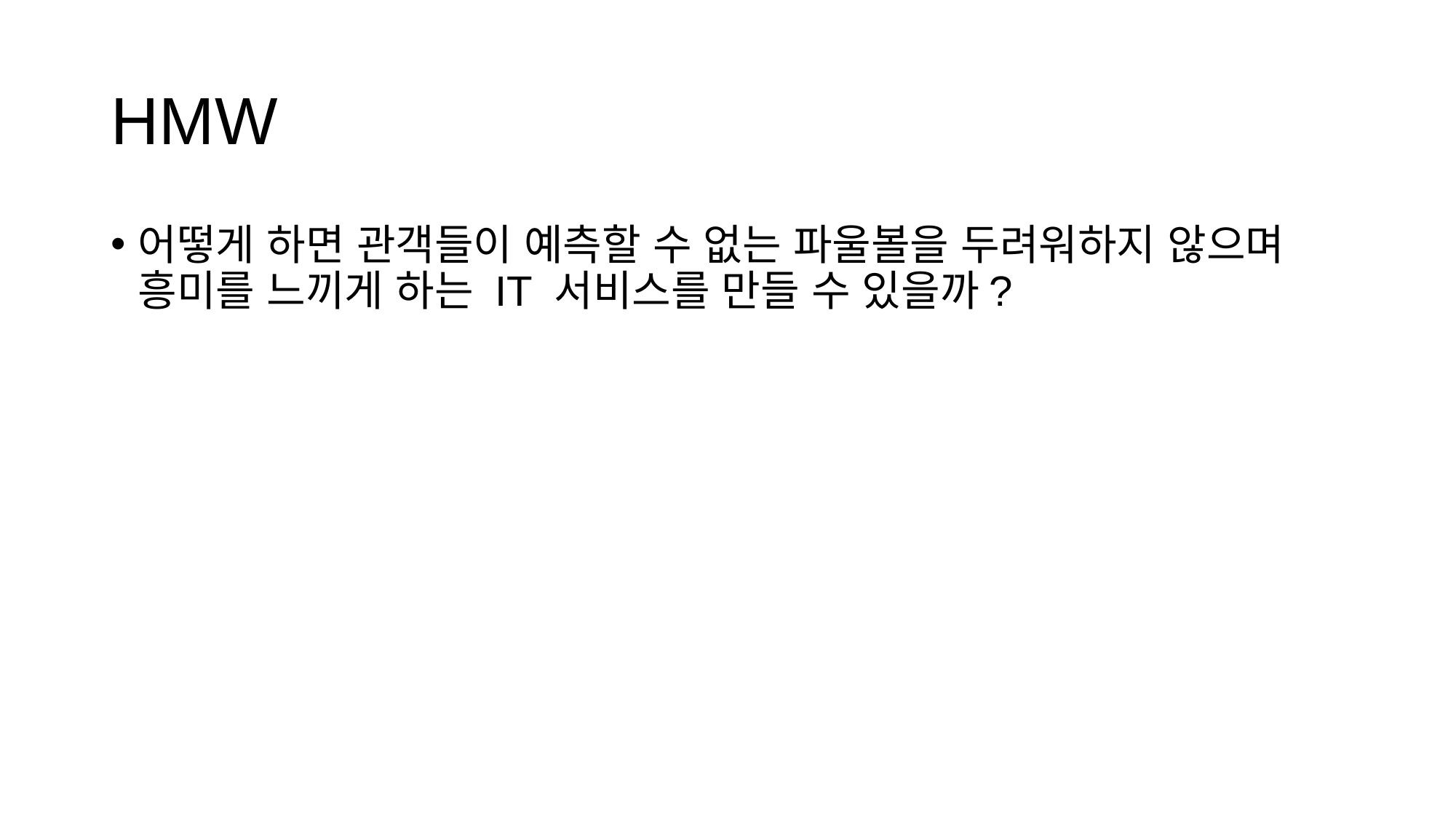

# HMW
어떻게 하면 관객들이 예측할 수 없는 파울볼을 두려워하지 않으며 흥미를 느끼게 하는 IT 서비스를 만들 수 있을까?